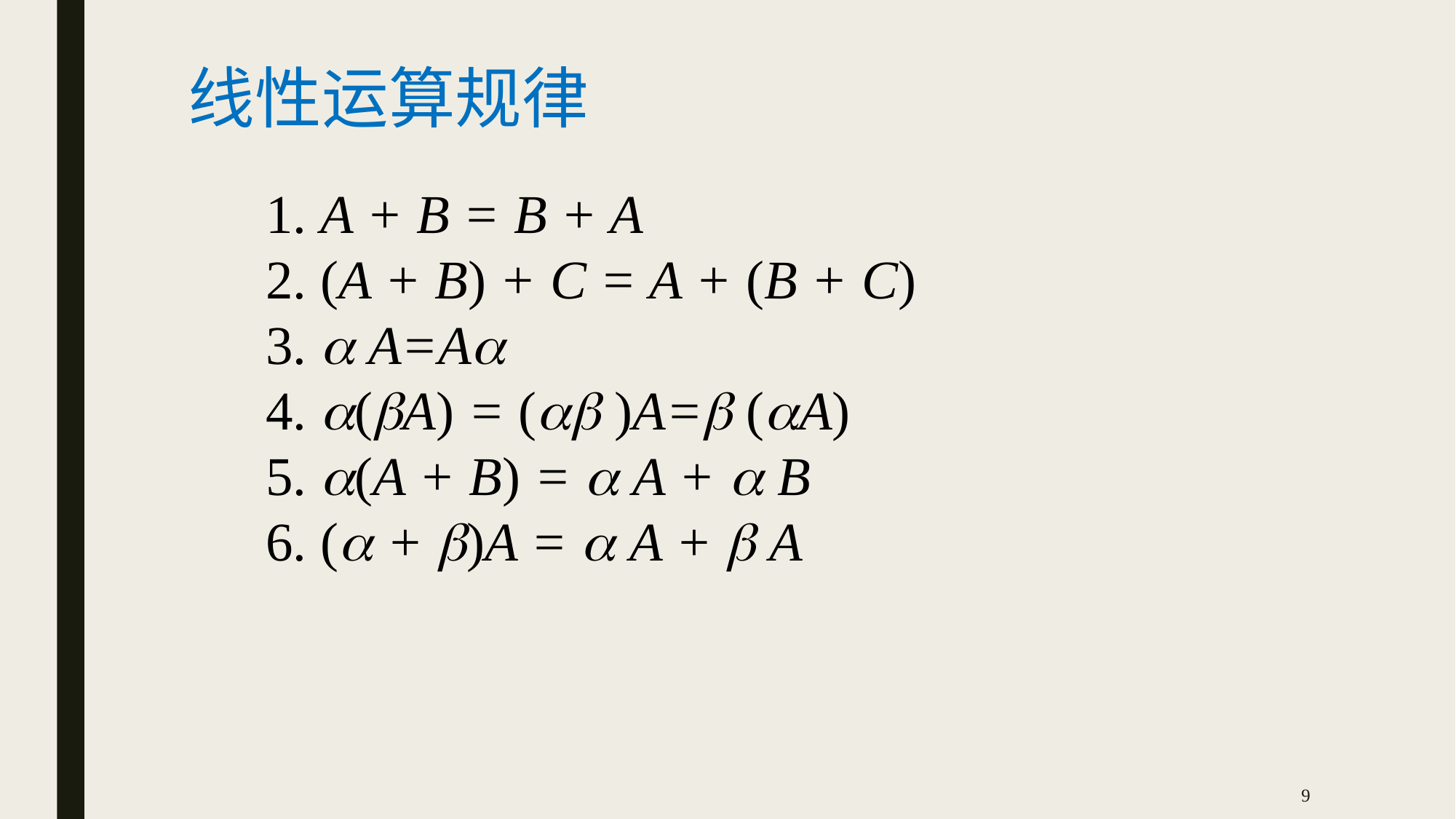

# 线性运算规律
1. A + B = B + A
2. (A + B) + C = A + (B + C)
3. α A=Aα
4. α(βA) = (αβ )A=β (αA)
5. α(A + B) = α A + α B
6. (α + β)A = α A + β A
9